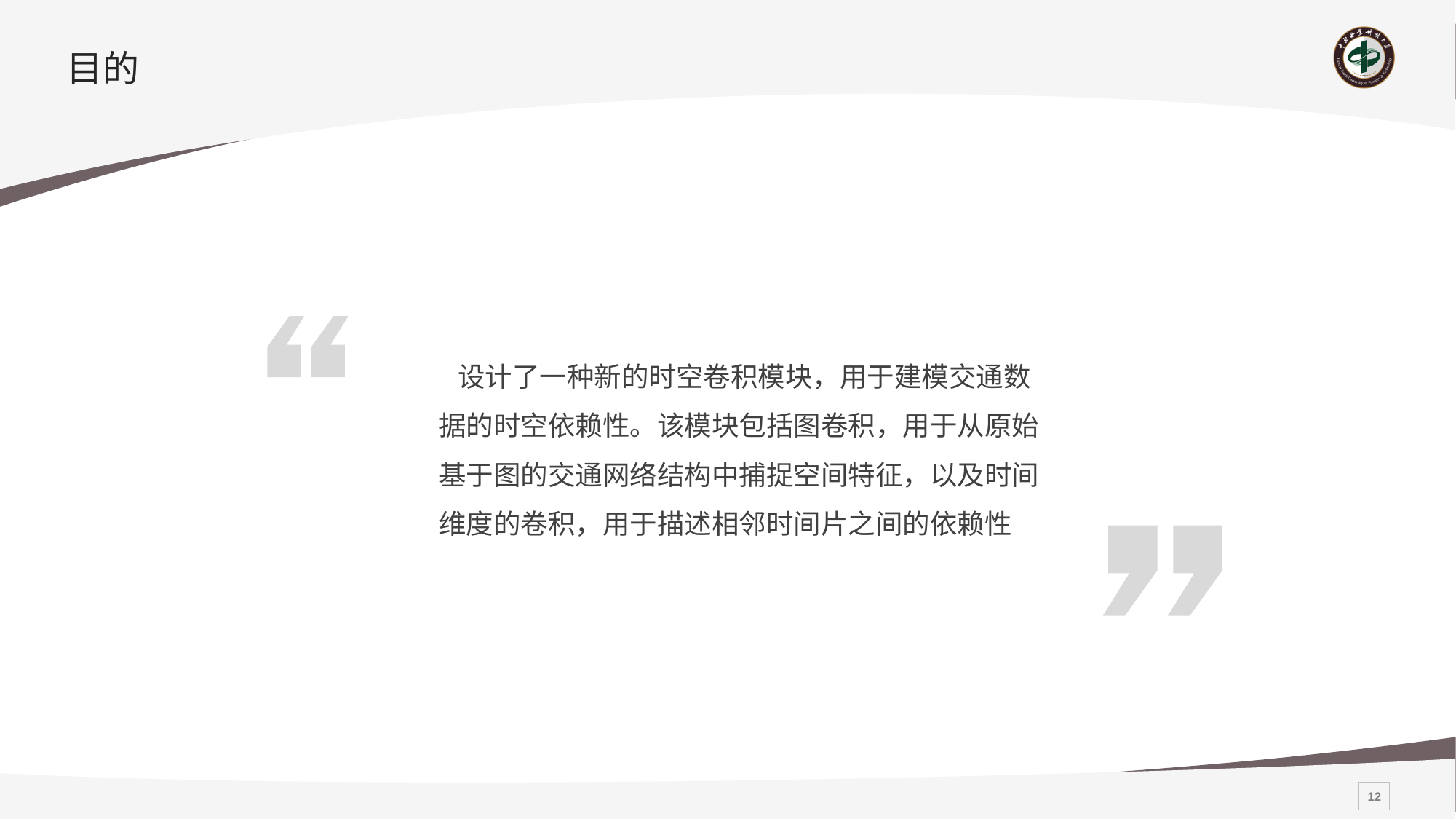

# 目的

  设计了一种新的时空卷积模块，用于建模交通数据的时空依赖性。该模块包括图卷积，用于从原始基于图的交通网络结构中捕捉空间特征，以及时间维度的卷积，用于描述相邻时间片之间的依赖性